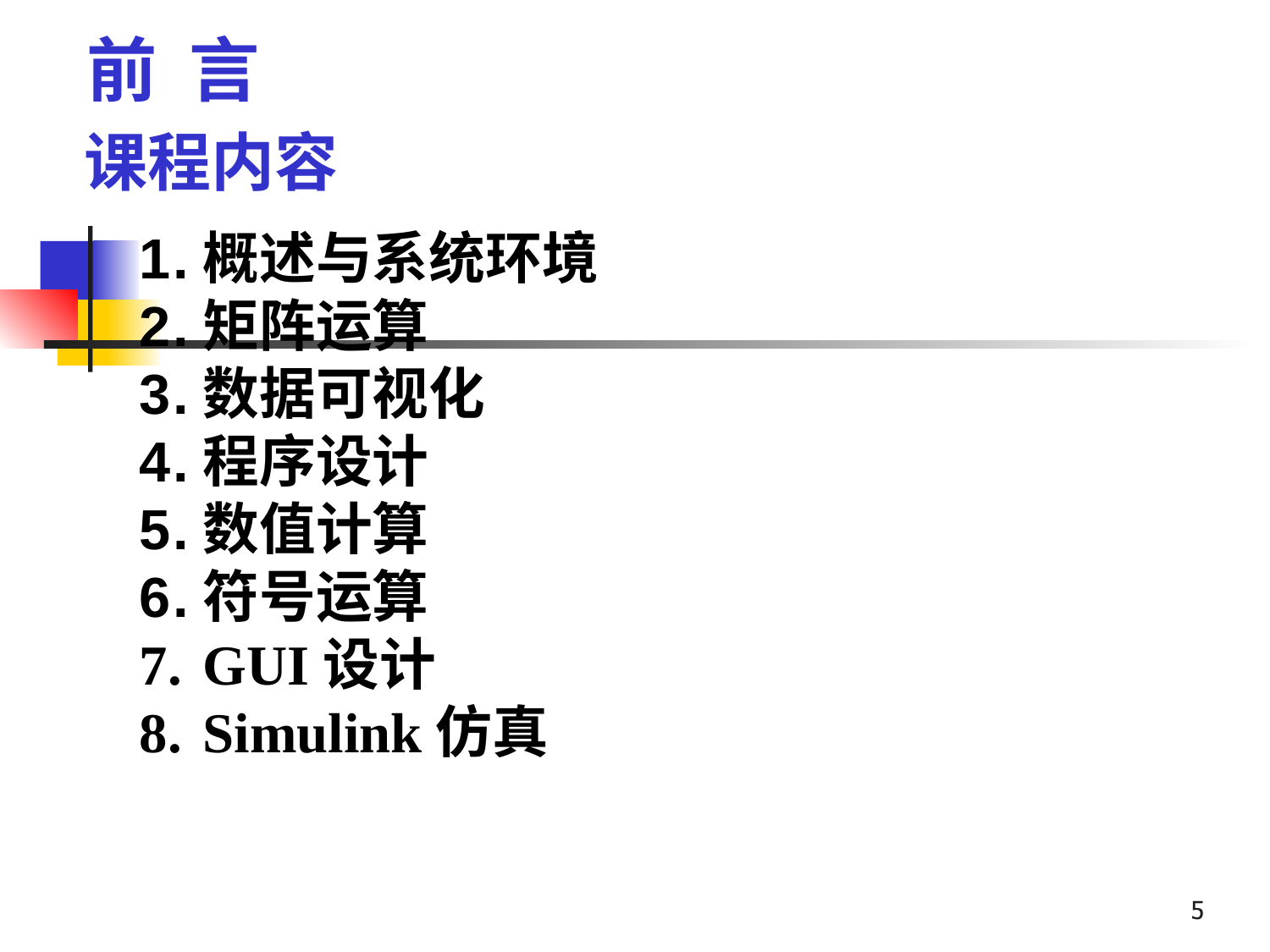

# 前  言
 课程内容
概述与系统环境
矩阵运算
数据可视化
程序设计
数值计算
符号运算
GUI设计
Simulink仿真
5